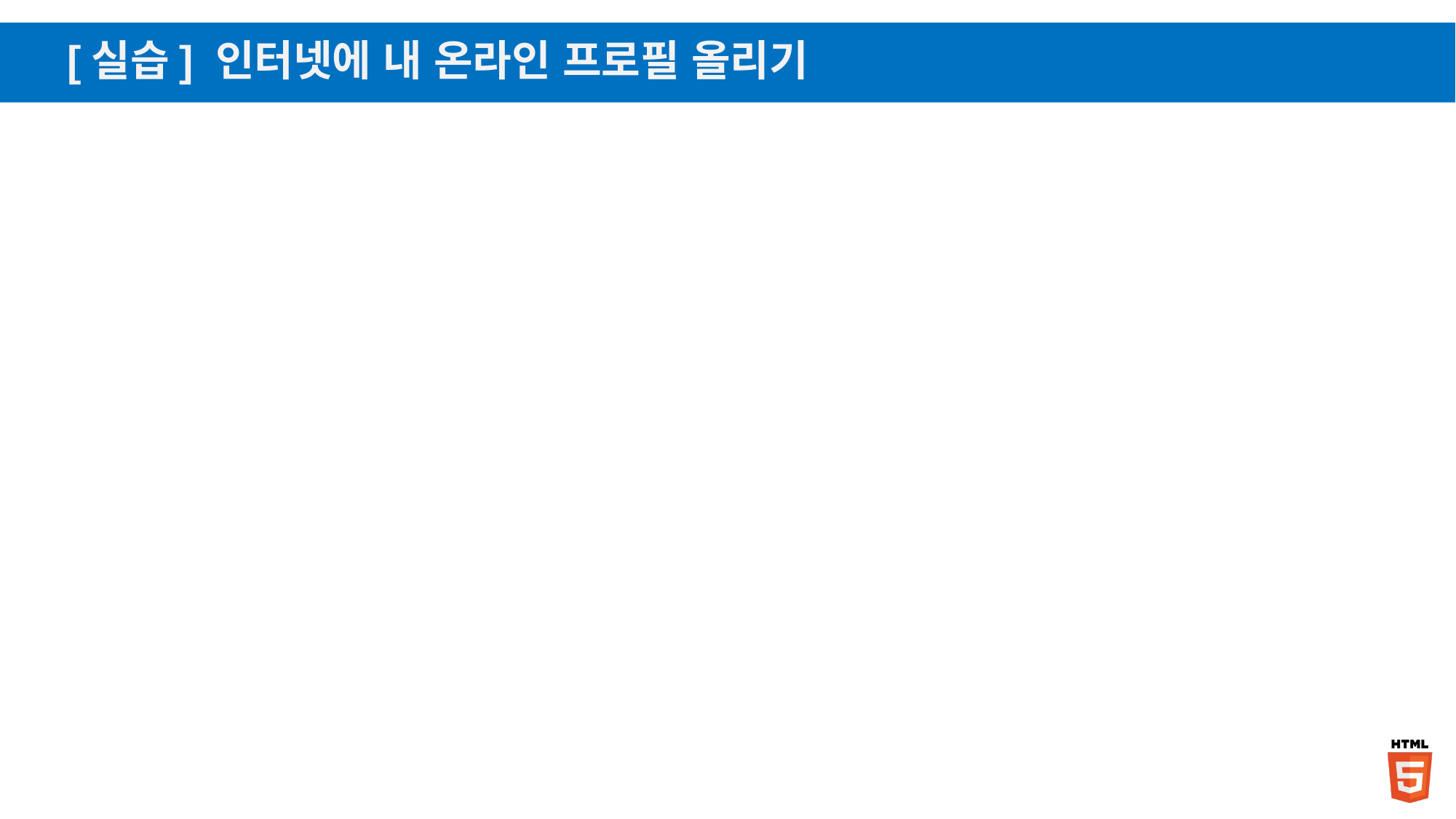

# [실습] 인터넷에 내 온라인 프로필 올리기